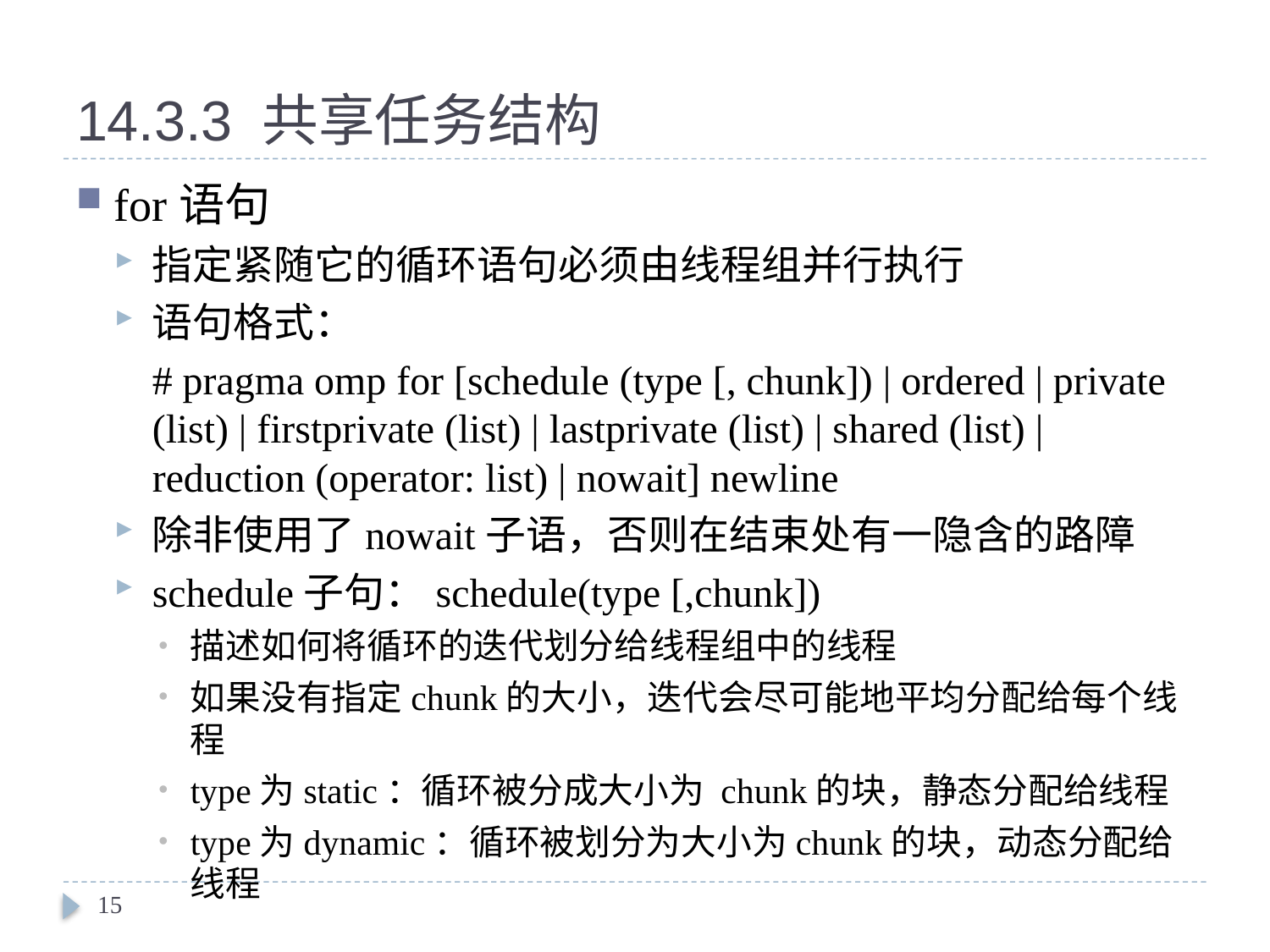

# 14.3.3 共享任务结构
for语句
指定紧随它的循环语句必须由线程组并行执行
语句格式：
	# pragma omp for [schedule (type [, chunk]) | ordered | private (list) | firstprivate (list) | lastprivate (list) | shared (list) | reduction (operator: list) | nowait] newline
除非使用了nowait子语，否则在结束处有一隐含的路障
schedule子句：schedule(type [,chunk])
描述如何将循环的迭代划分给线程组中的线程
如果没有指定chunk的大小，迭代会尽可能地平均分配给每个线程
type为static：循环被分成大小为 chunk的块，静态分配给线程
type为dynamic：循环被划分为大小为chunk的块，动态分配给线程
15